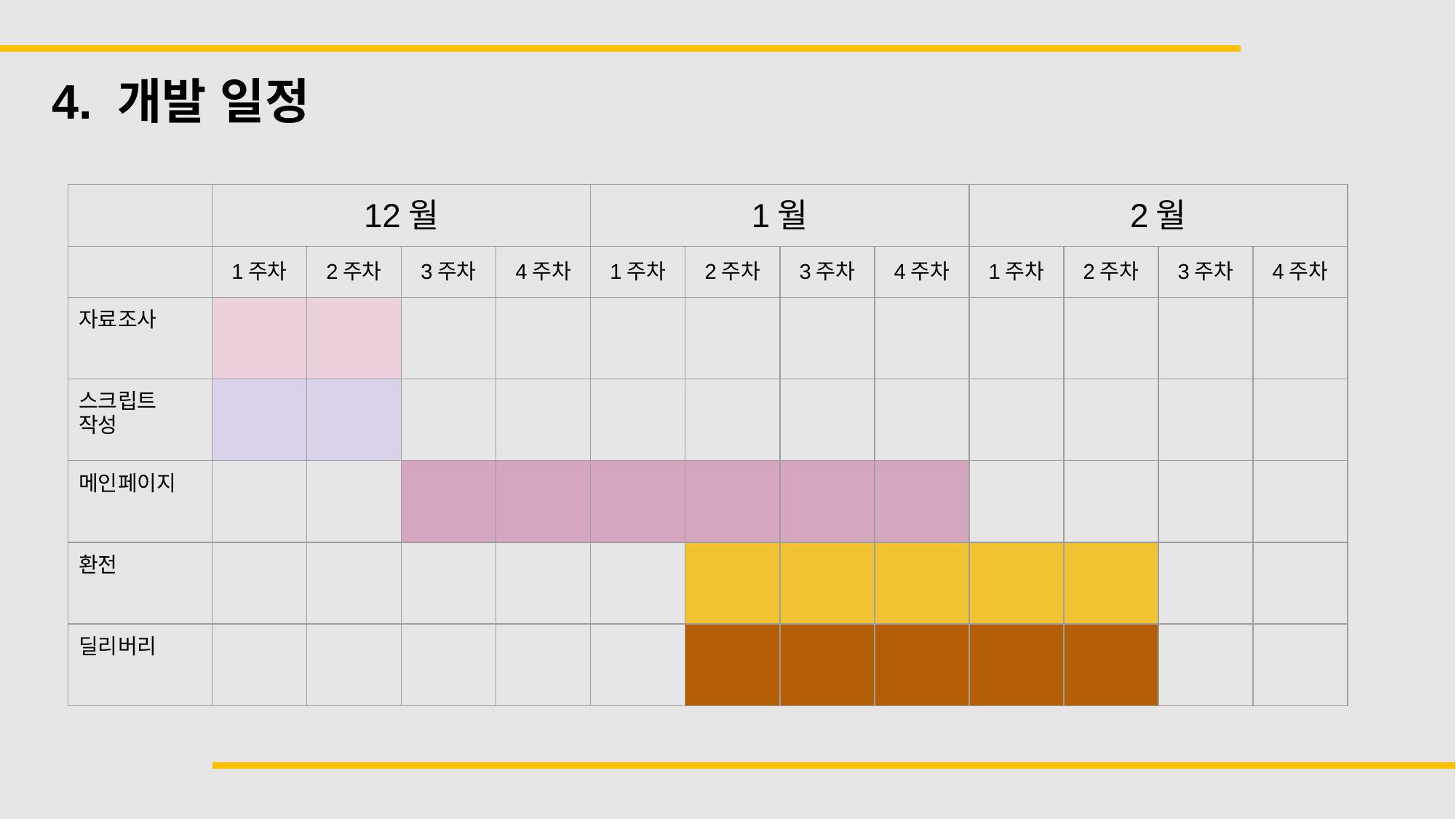

4. 개발 일정
|  | 12월 |  |  |  | 1월 |  |  |  | 2월 |  |  |  |
| --- | --- | --- | --- | --- | --- | --- | --- | --- | --- | --- | --- | --- |
|  | 1주차 | 2주차 | 3주차 | 4주차 | 1주차 | 2주차 | 3주차 | 4주차 | 1주차 | 2주차 | 3주차 | 4주차 |
| 자료조사 |  |  |  |  |  |  |  |  |  |  |  |  |
| 스크립트 작성 |  |  |  |  |  |  |  |  |  |  |  |  |
| 메인페이지 |  |  |  |  |  |  |  |  |  |  |  |  |
| 환전 |  |  |  |  |  |  |  |  |  |  |  |  |
| 딜리버리 |  |  |  |  |  |  |  |  |  |  |  |  |